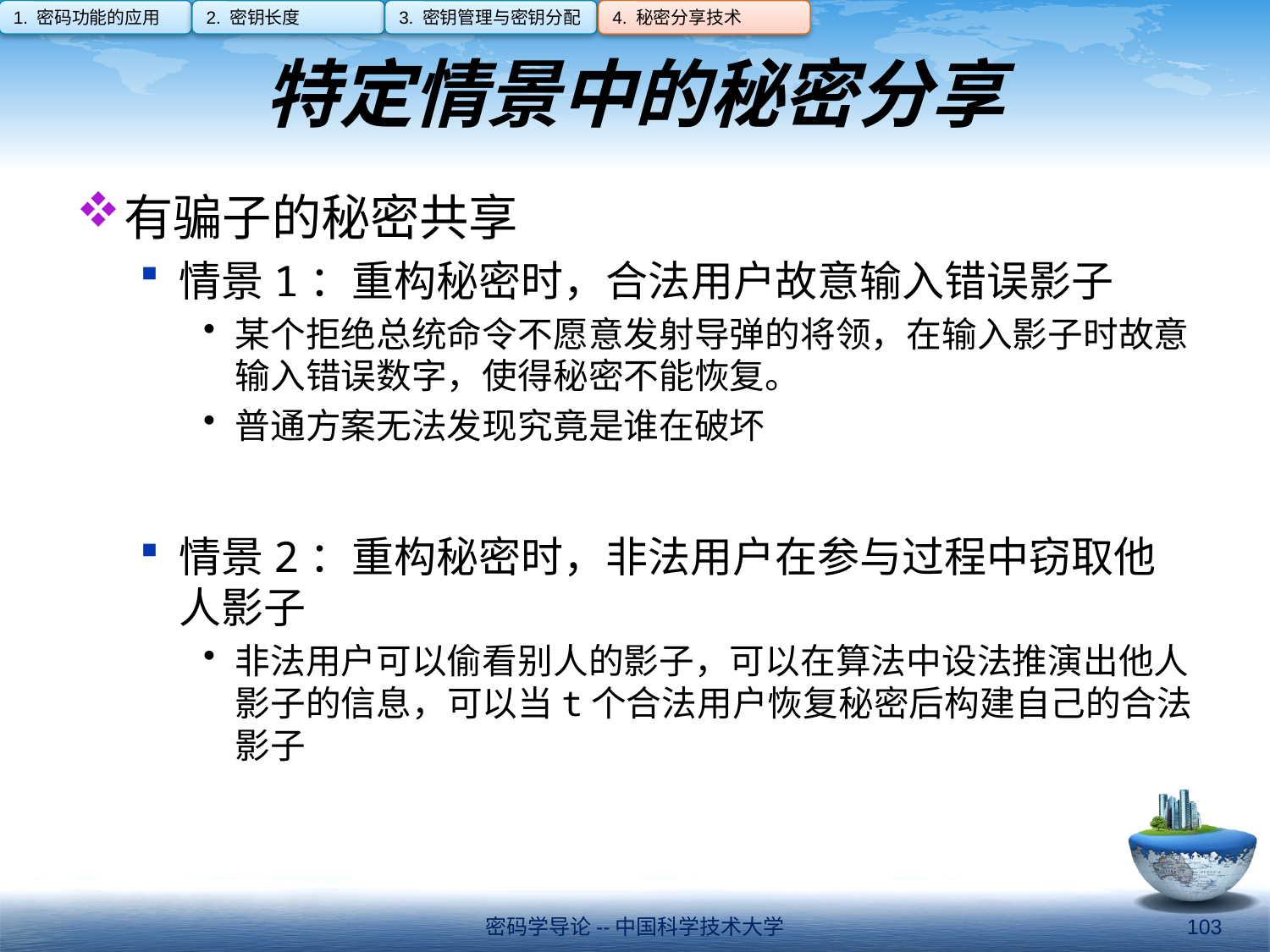

1. 密码功能的应用
2. 密钥长度
3. 密钥管理与密钥分配
4. 秘密分享技术
# 特定情景中的秘密分享
有骗子的秘密共享
情景1：重构秘密时，合法用户故意输入错误影子
某个拒绝总统命令不愿意发射导弹的将领，在输入影子时故意输入错误数字，使得秘密不能恢复。
普通方案无法发现究竟是谁在破坏

情景2：重构秘密时，非法用户在参与过程中窃取他人影子
非法用户可以偷看别人的影子，可以在算法中设法推演出他人影子的信息，可以当t个合法用户恢复秘密后构建自己的合法影子
密码学导论--中国科学技术大学
103